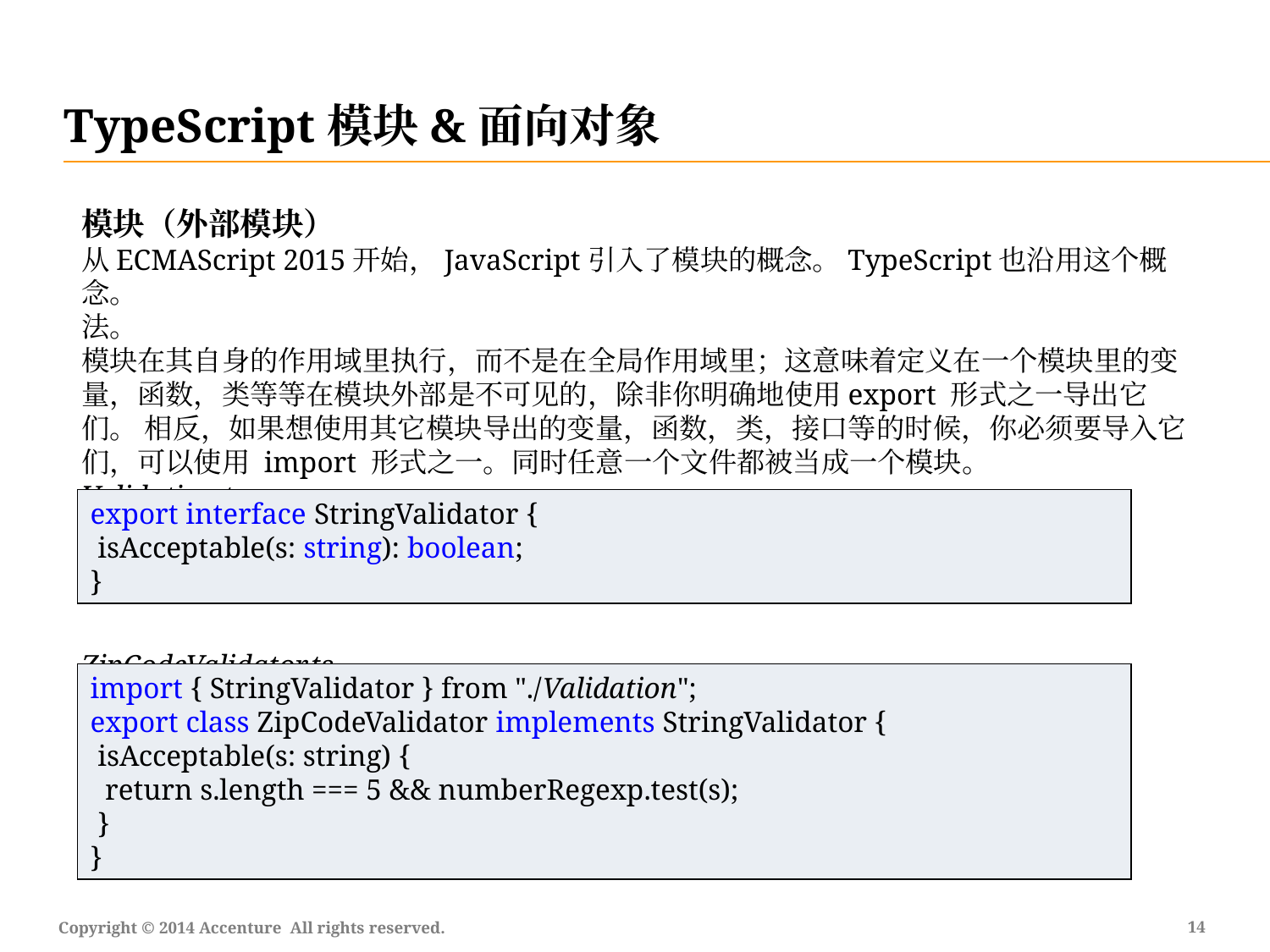

TypeScript模块&面向对象
模块（外部模块）
从ECMAScript 2015开始，JavaScript引入了模块的概念。TypeScript也沿用这个概念。
法。
模块在其自身的作用域里执行，而不是在全局作用域里；这意味着定义在一个模块里的变量，函数，类等等在模块外部是不可见的，除非你明确地使用export 形式之一导出它们。 相反，如果想使用其它模块导出的变量，函数，类，接口等的时候，你必须要导入它们，可以使用 import 形式之一。同时任意一个文件都被当成一个模块。
Validation.ts

ZipCodeValidator.ts

export interface StringValidator {
 isAcceptable(s: string): boolean;
}
import { StringValidator } from "./Validation";
export class ZipCodeValidator implements StringValidator {
 isAcceptable(s: string) {
  return s.length === 5 && numberRegexp.test(s);
 }
}
14
Copyright © 2014 Accenture  All rights reserved.